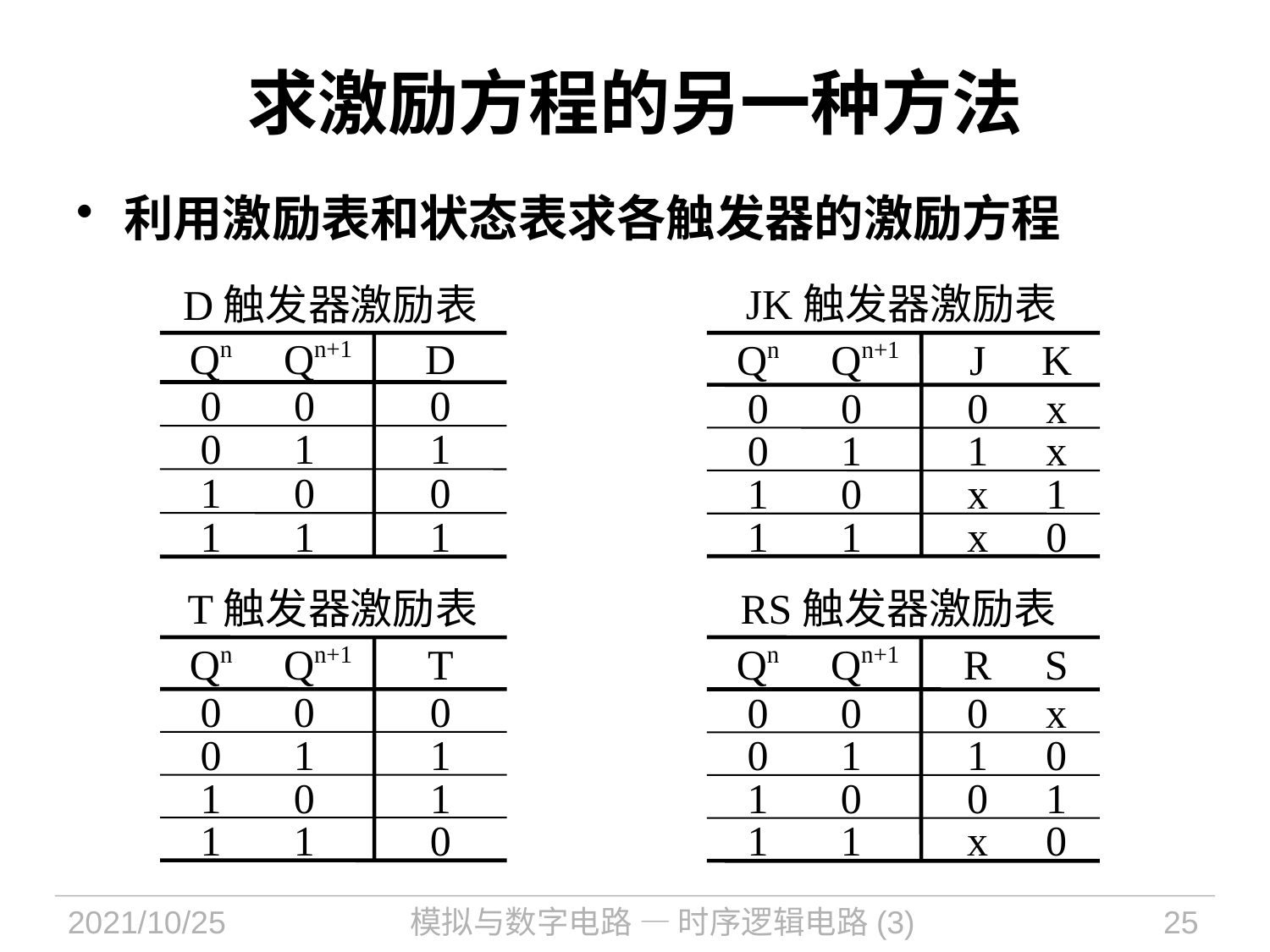

# 求激励方程的另一种方法
利用激励表和状态表求各触发器的激励方程

JK触发器激励表
Qn

Qn+1
  J

K

0

   0
  0
x

0

   1
  1
x

1

   0
  x
1

1

   1
  x
0

D触发器激励表
Qn

Qn+1
D

0

   0
0

0

   1
1

1

   0
0

1

   1
1

T触发器激励表
Qn

Qn+1
T

0

   0
0

0

   1
1

1

   0
1

1

   1
0

RS触发器激励表
Qn

Qn+1
  R

S

0

   0
  0
x

0

   1
  1
0

1

   0
  0
1

1

   1
  x
0

2021/10/25
模拟与数字电路 — 时序逻辑电路(3)
25